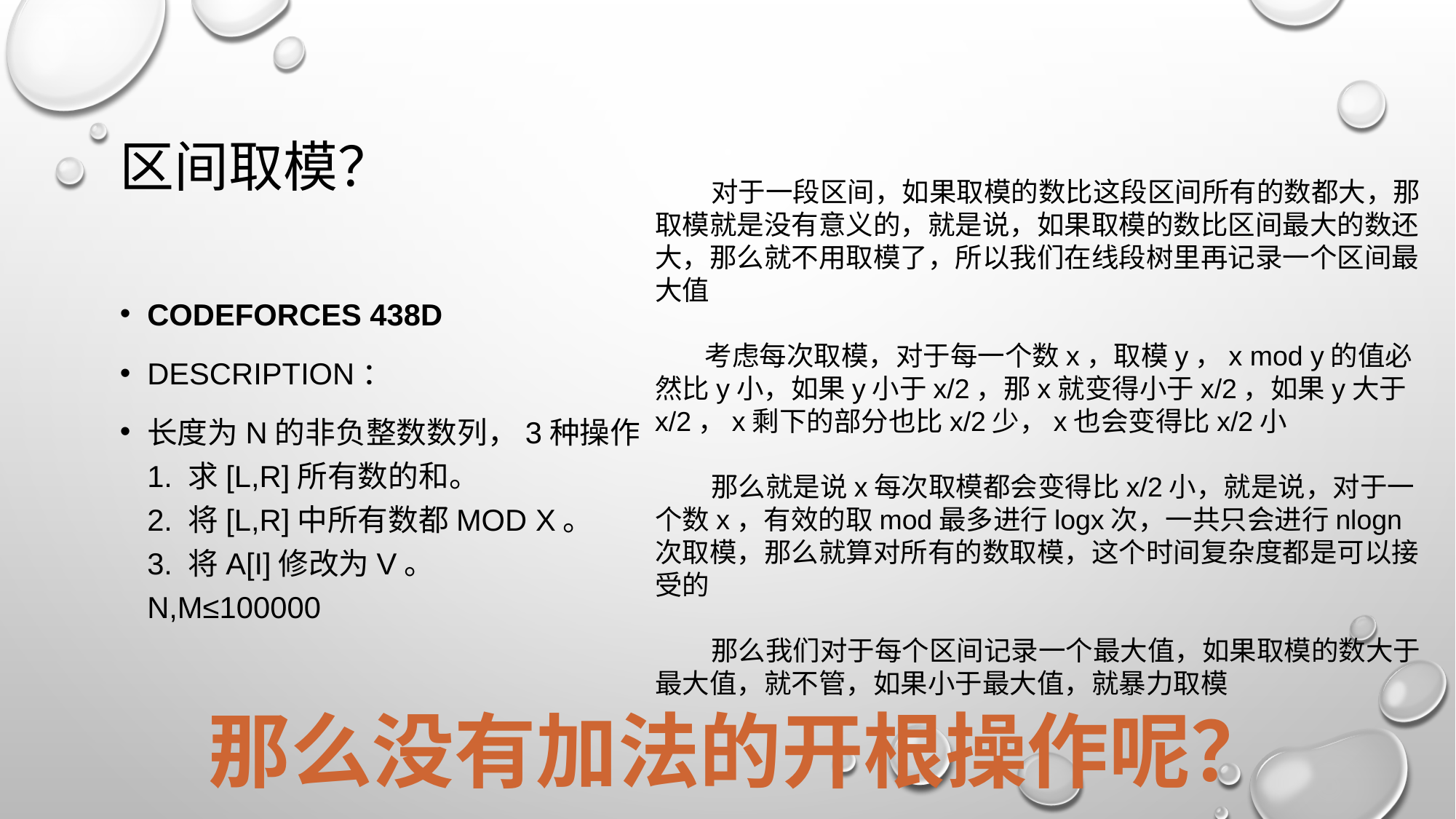

# 区间取模？
        对于一段区间，如果取模的数比这段区间所有的数都大，那取模就是没有意义的，就是说，如果取模的数比区间最大的数还大，那么就不用取模了，所以我们在线段树里再记录一个区间最大值

       考虑每次取模，对于每一个数x，取模y，x mod y的值必然比y小，如果y小于x/2，那x就变得小于x/2，如果y大于x/2，x剩下的部分也比x/2少，x也会变得比x/2小

        那么就是说x每次取模都会变得比x/2小，就是说，对于一个数x，有效的取mod最多进行logx次，一共只会进行nlogn次取模，那么就算对所有的数取模，这个时间复杂度都是可以接受的

        那么我们对于每个区间记录一个最大值，如果取模的数大于最大值，就不管，如果小于最大值，就暴力取模
CodeForces 438D
description：
长度为n的非负整数数列，3种操作
1. 求[L,R]所有数的和。
2. 将[L,R]中所有数都mod x。
3. 将a[i]修改为v。
n,m≤100000

那么没有加法的开根操作呢？